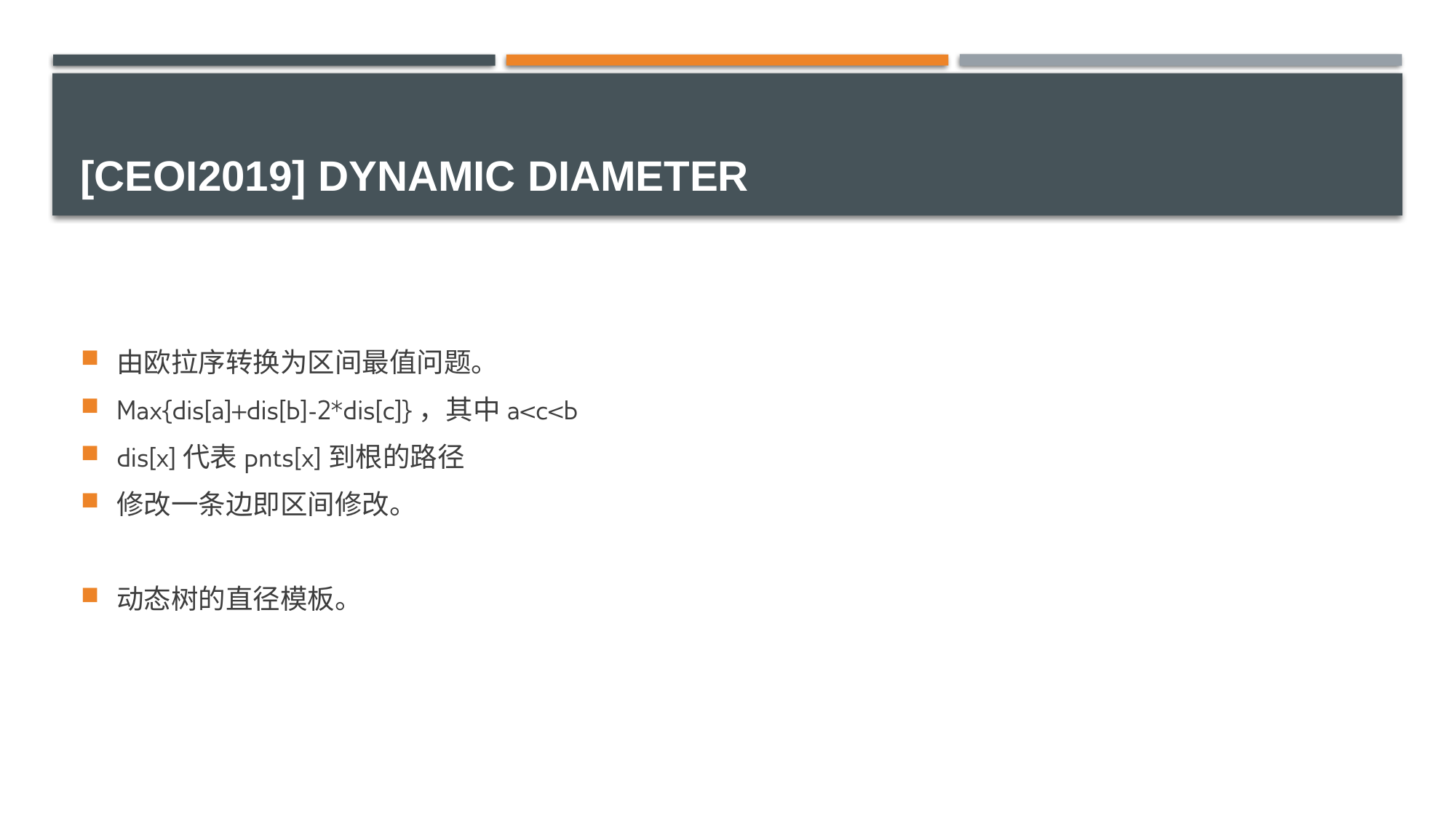

# [CEOI2019] Dynamic Diameter
由欧拉序转换为区间最值问题。
Max{dis[a]+dis[b]-2*dis[c]}，其中a<c<b
dis[x]代表pnts[x]到根的路径
修改一条边即区间修改。

动态树的直径模板。